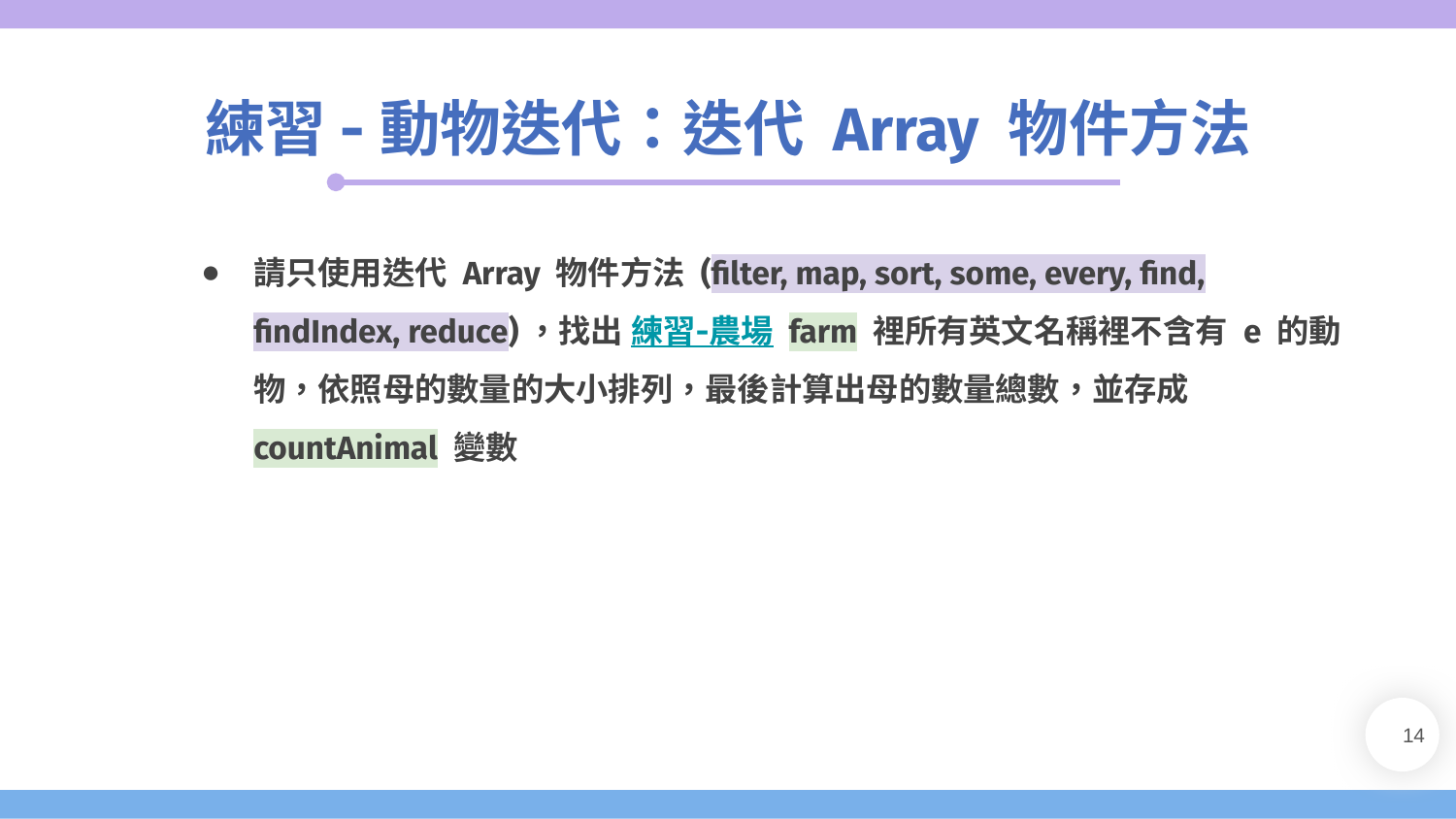

練習-動物迭代：迭代 Array 物件方法
請只使用迭代 Array 物件方法 (filter, map, sort, some, every, find, findIndex, reduce)，找出 練習-農場 farm 裡所有英文名稱裡不含有 e 的動物，依照母的數量的大小排列，最後計算出母的數量總數，並存成 countAnimal 變數

14